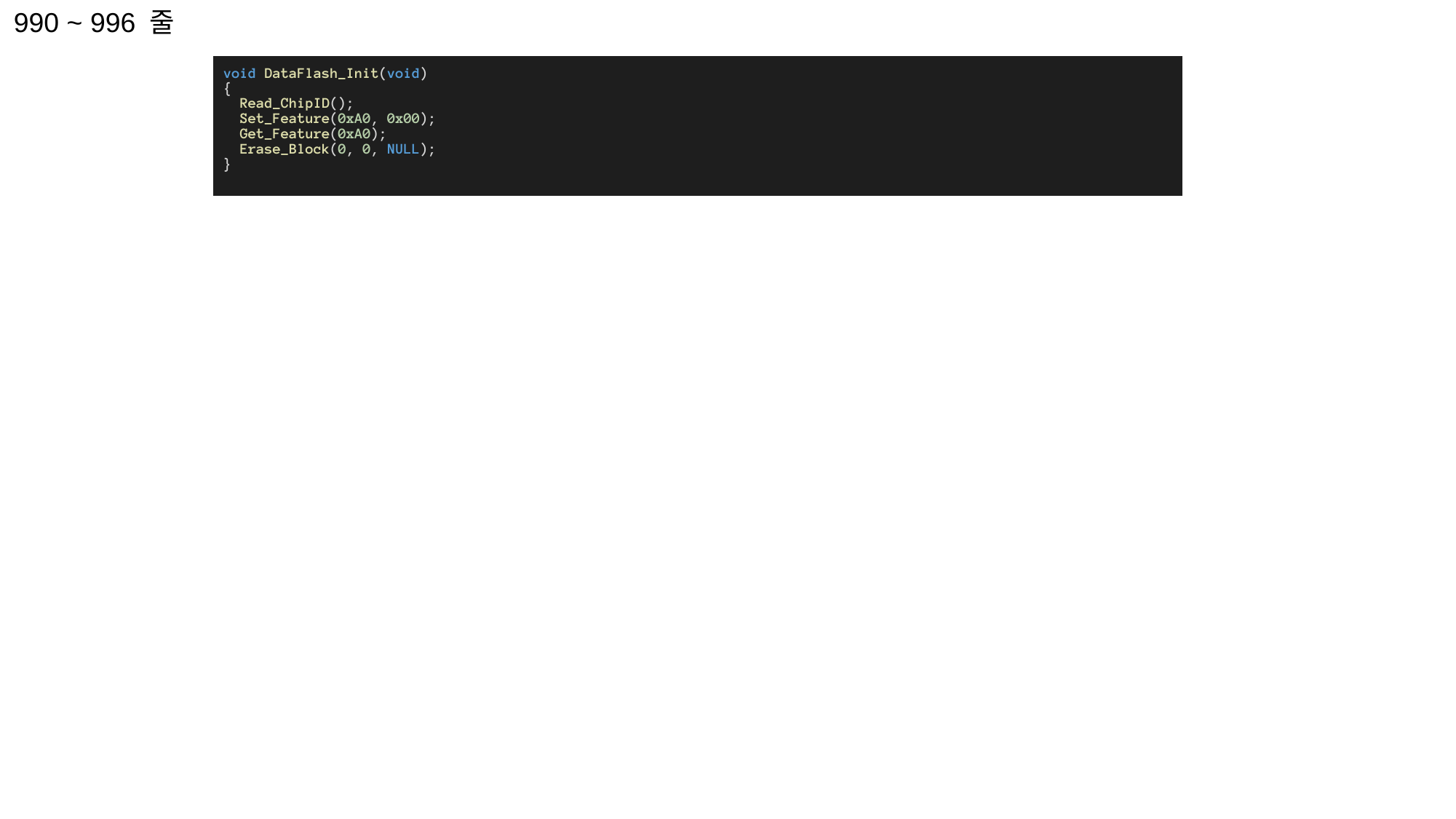

990 ~ 996 줄
| void DataFlash\_Init(void) {   Read\_ChipID();   Set\_Feature(0xA0, 0x00);   Get\_Feature(0xA0);   Erase\_Block(0, 0, NULL); } |
| --- |